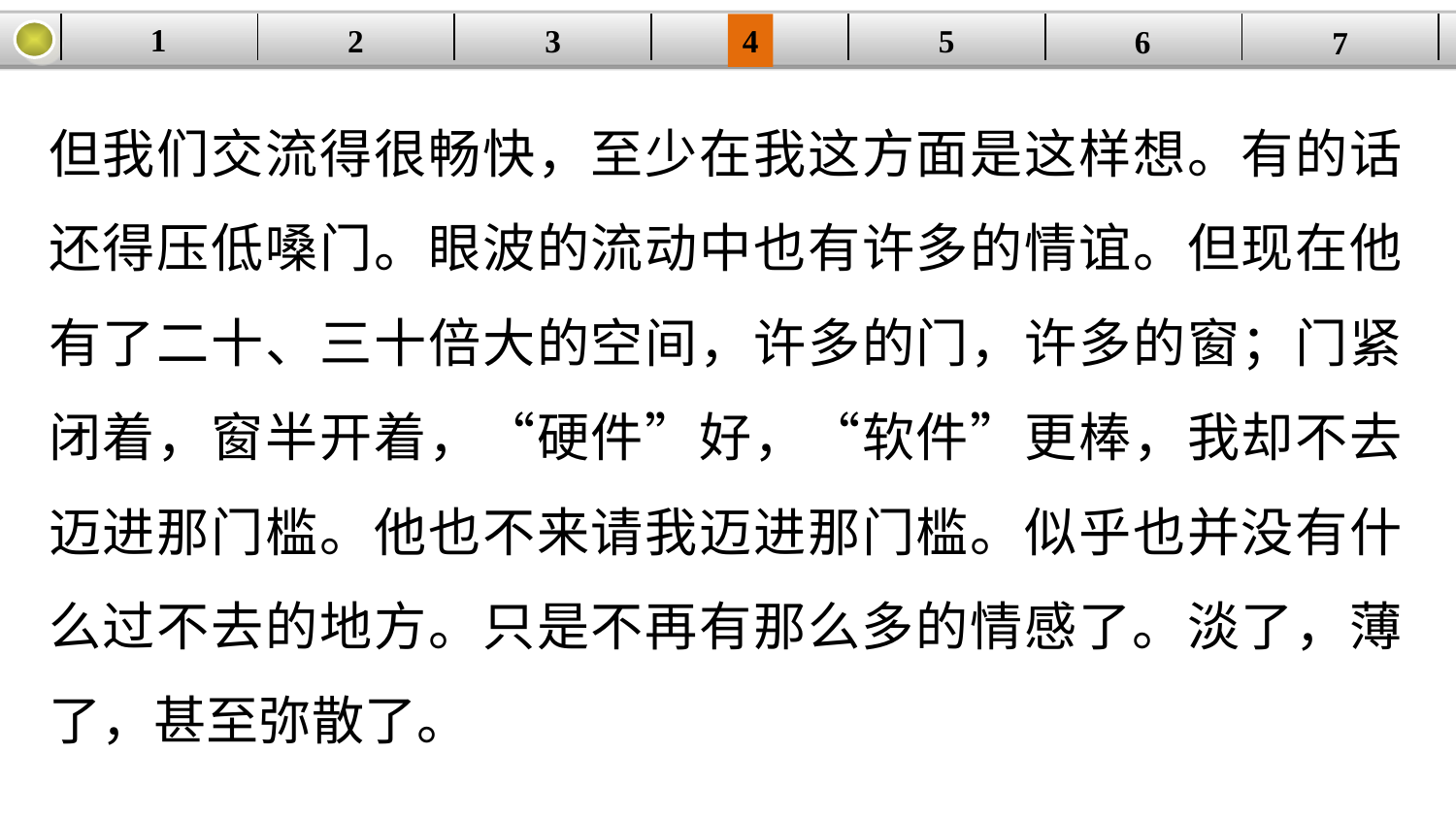

1
5
3
2
|  |  |  |  |  |  |  |
| --- | --- | --- | --- | --- | --- | --- |
4
6
7

但我们交流得很畅快，至少在我这方面是这样想。有的话还得压低嗓门。眼波的流动中也有许多的情谊。但现在他有了二十、三十倍大的空间，许多的门，许多的窗；门紧闭着，窗半开着，“硬件”好，“软件”更棒，我却不去迈进那门槛。他也不来请我迈进那门槛。似乎也并没有什么过不去的地方。只是不再有那么多的情感了。淡了，薄了，甚至弥散了。